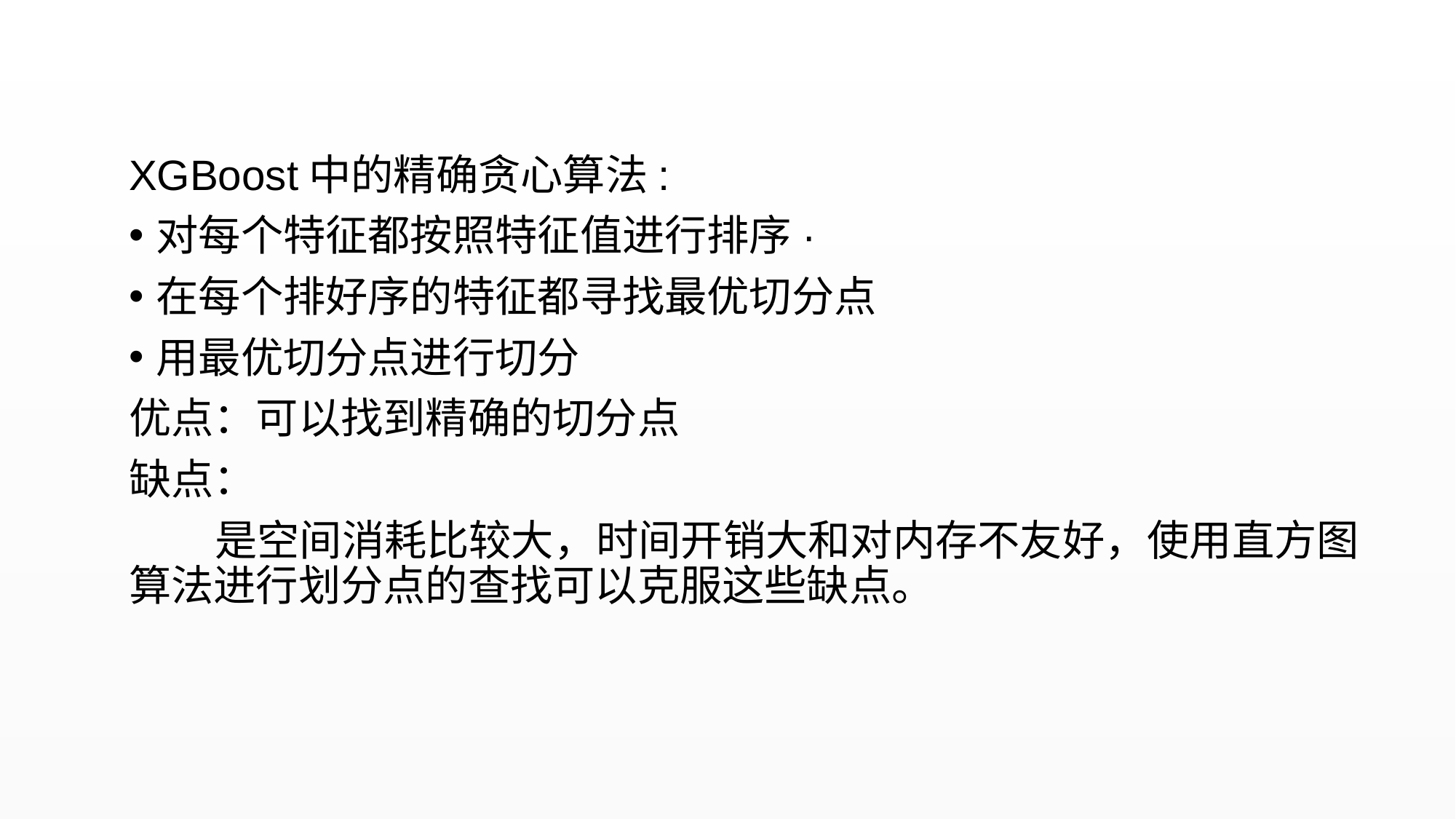

XGBoost中的精确贪心算法:
对每个特征都按照特征值进行排序·
在每个排好序的特征都寻找最优切分点
用最优切分点进行切分
优点：可以找到精确的切分点
缺点：
是空间消耗比较大，时间开销大和对内存不友好，使用直方图算法进行划分点的查找可以克服这些缺点。